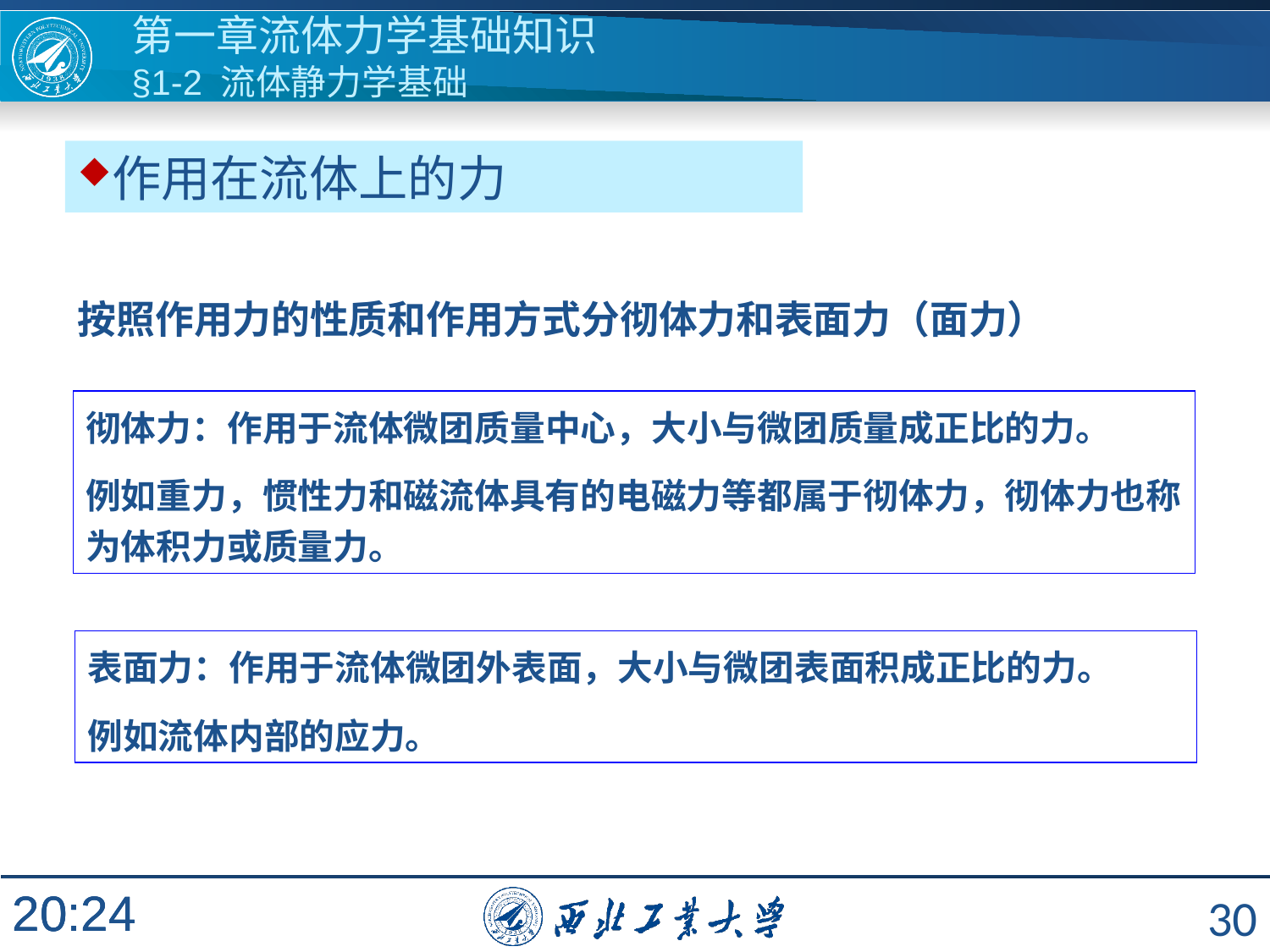

第一章流体力学基础知识
§1-2 流体静力学基础
作用在流体上的力
按照作用力的性质和作用方式分彻体力和表面力（面力）
彻体力：作用于流体微团质量中心，大小与微团质量成正比的力。
例如重力，惯性力和磁流体具有的电磁力等都属于彻体力，彻体力也称为体积力或质量力。
表面力：作用于流体微团外表面，大小与微团表面积成正比的力。
例如流体内部的应力。
30